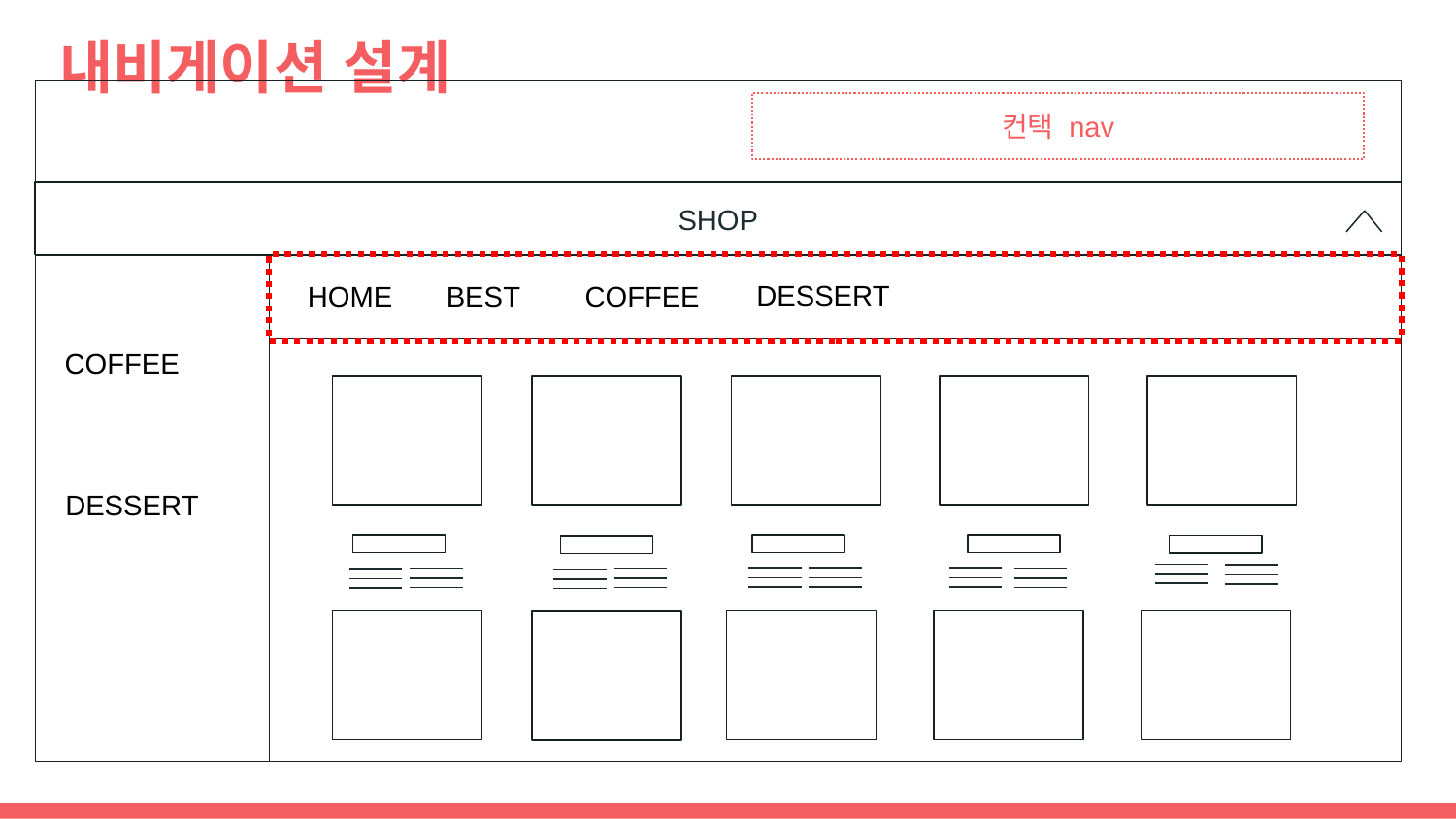

# 내비게이션 설계

컨택 nav
SHOP

DESSERT
HOME
BEST
COFFEE
COFFEE

DESSERT